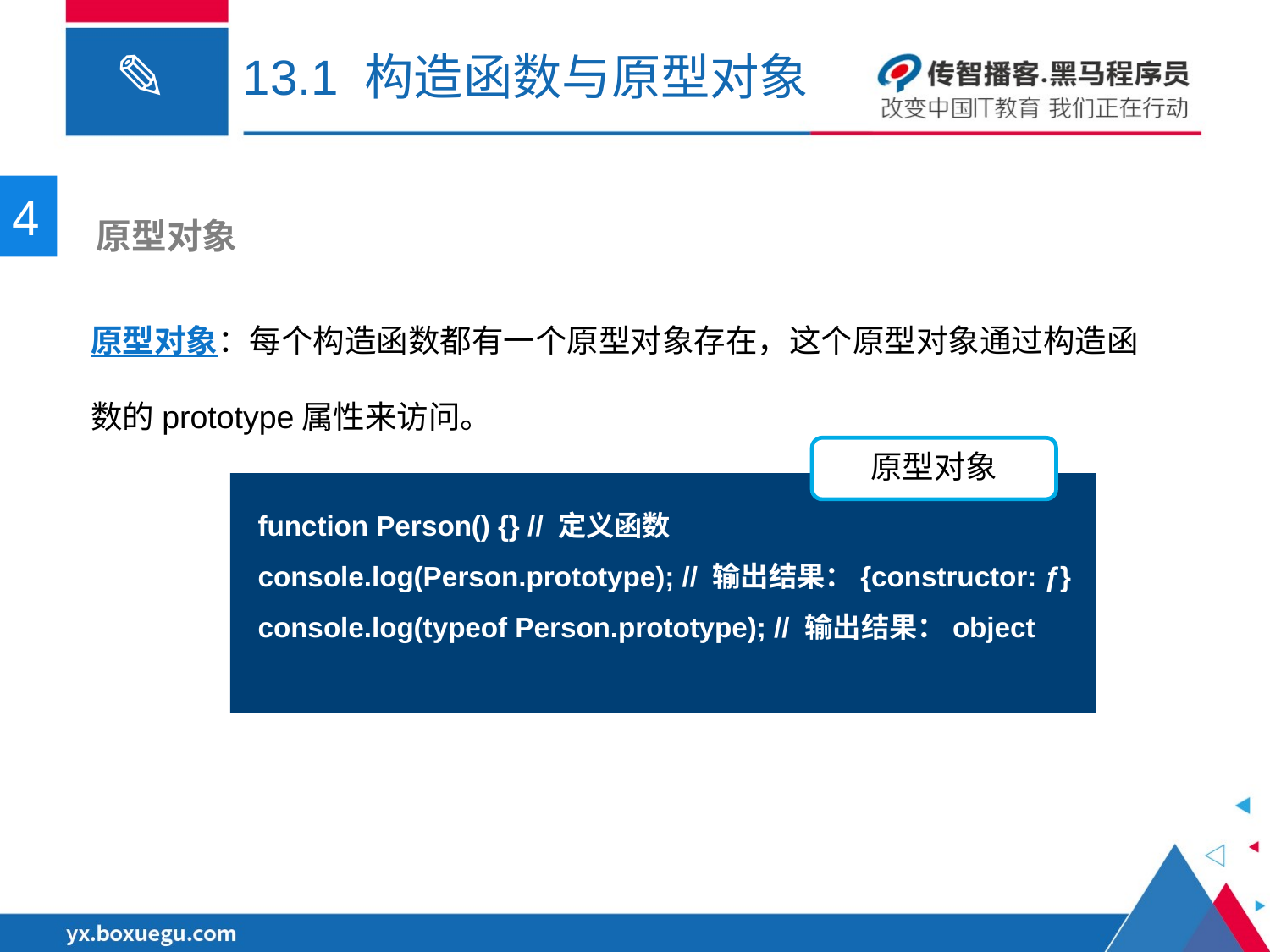

# 13.1 构造函数与原型对象

4
  原型对象
原型对象：每个构造函数都有一个原型对象存在，这个原型对象通过构造函数的prototype属性来访问。
原型对象

function Person() {} // 定义函数
console.log(Person.prototype); // 输出结果：{constructor: ƒ}
console.log(typeof Person.prototype); // 输出结果：object